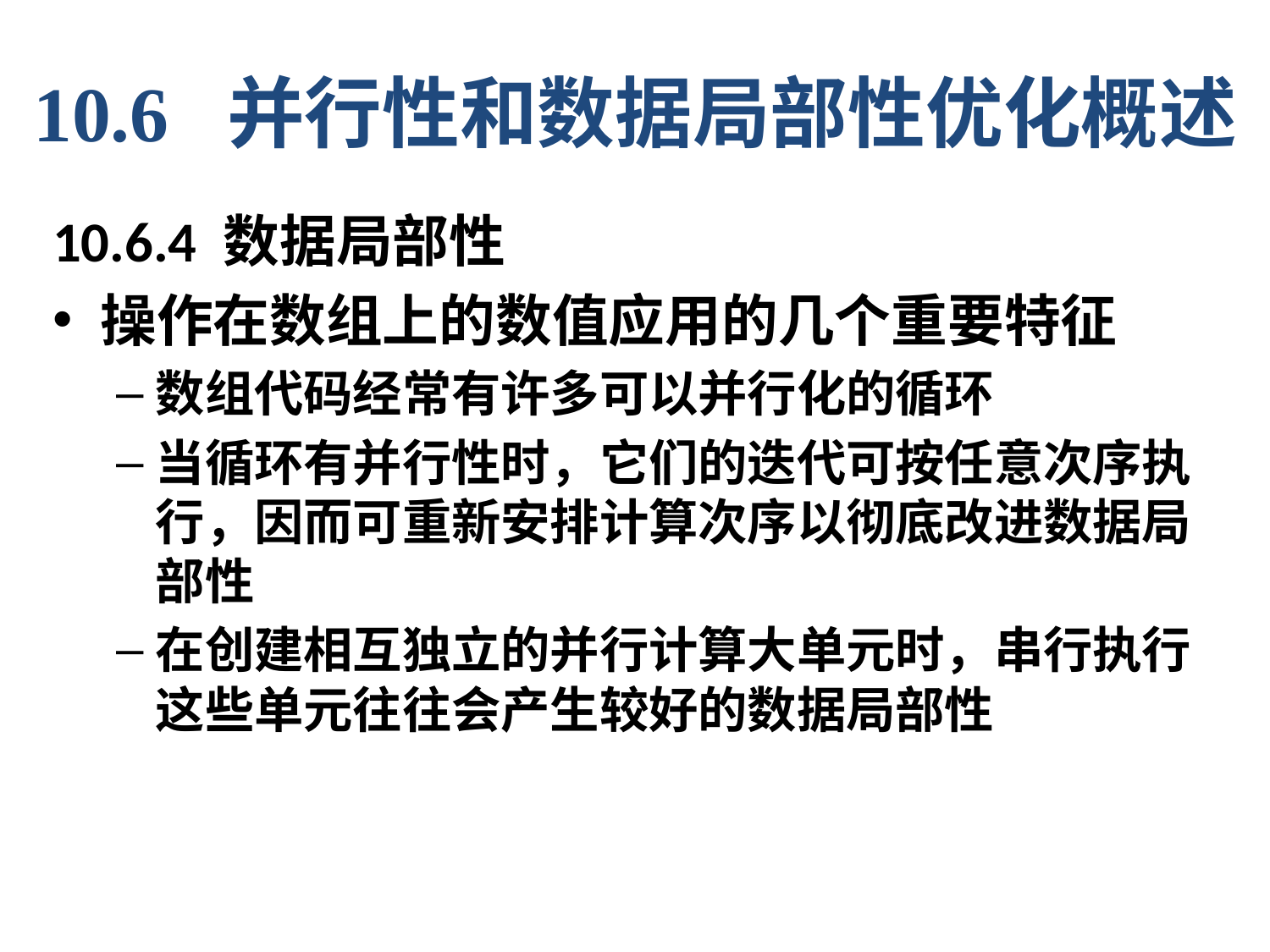

10.6  并行性和数据局部性优化概述
10.6.4 数据局部性
操作在数组上的数值应用的几个重要特征
数组代码经常有许多可以并行化的循环
当循环有并行性时，它们的迭代可按任意次序执行，因而可重新安排计算次序以彻底改进数据局部性
在创建相互独立的并行计算大单元时，串行执行这些单元往往会产生较好的数据局部性